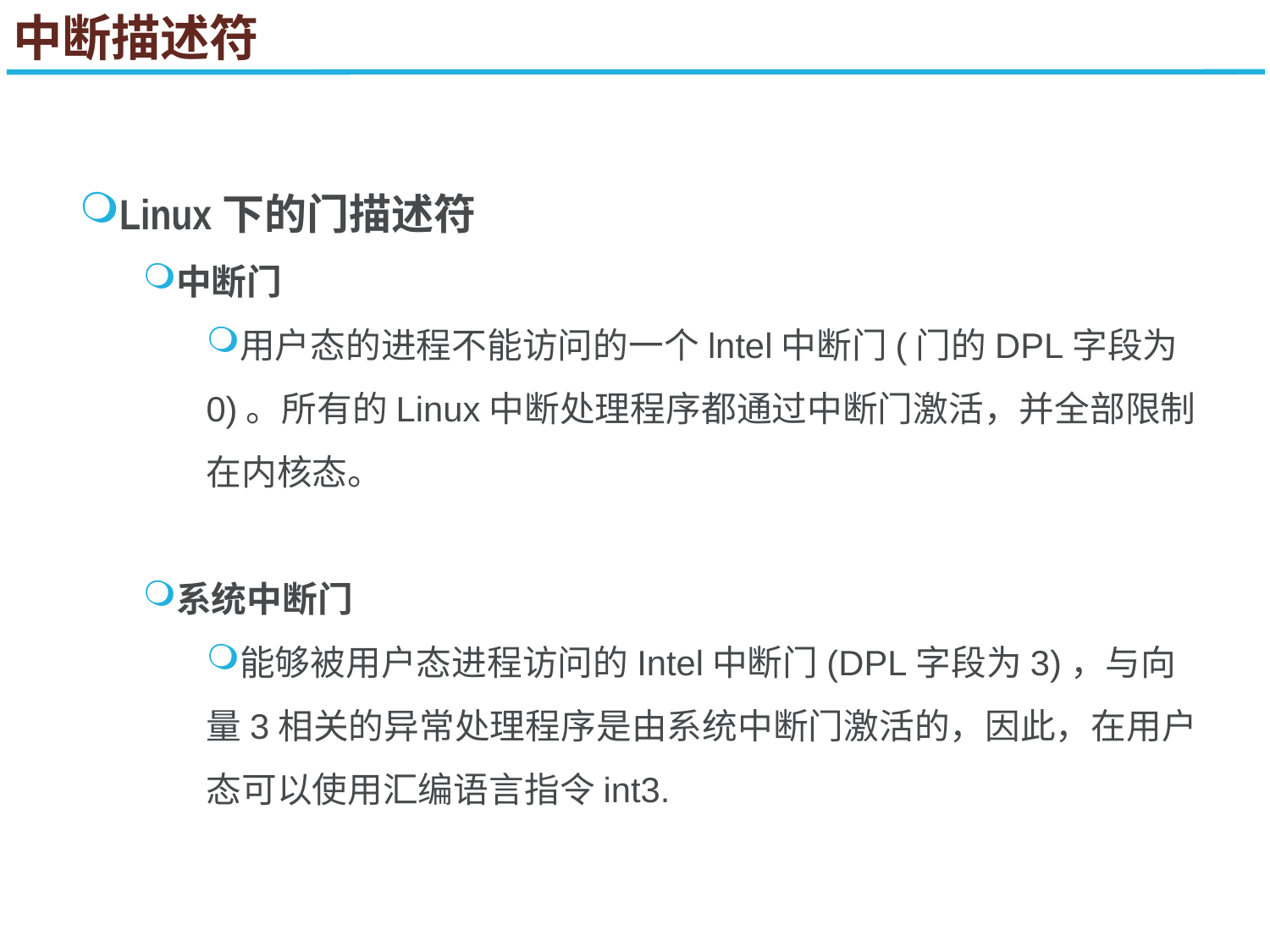

中断描述符
Linux下的门描述符
中断门
用户态的进程不能访问的一个lntel中断门(门的DPL字段为0)。所有的Linux中断处理程序都通过中断门激活，并全部限制在内核态。

系统中断门
能够被用户态进程访问的Intel中断门(DPL字段为3)，与向量3相关的异常处理程序是由系统中断门激活的，因此，在用户态可以使用汇编语言指令int3.